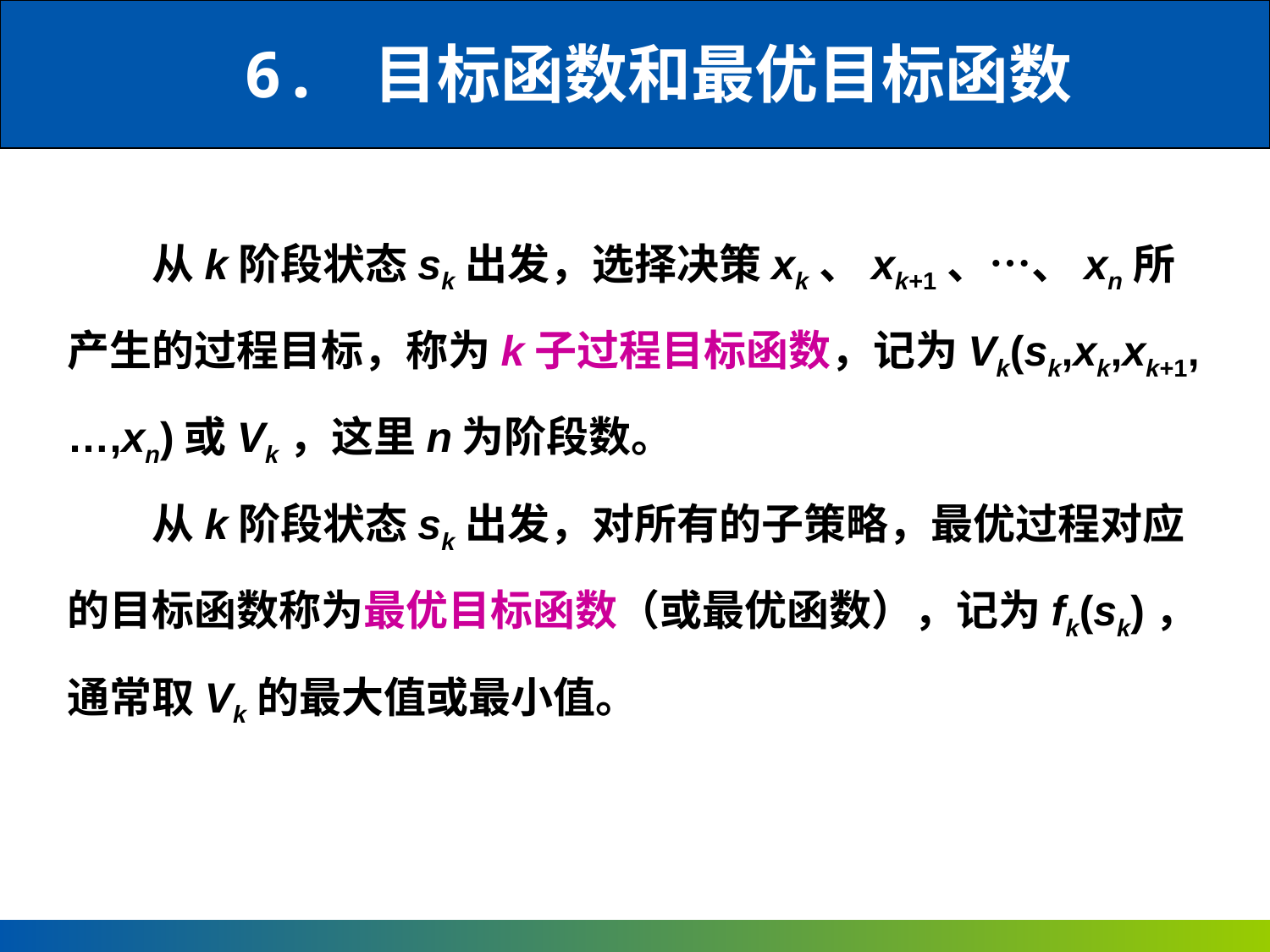

6. 目标函数和最优目标函数
　　从k阶段状态sk出发，选择决策xk、xk+1、…、xn所产生的过程目标，称为k子过程目标函数，记为Vk(sk,xk,xk+1,…,xn)或Vk，这里n为阶段数。
　　从k阶段状态sk出发，对所有的子策略，最优过程对应的目标函数称为最优目标函数（或最优函数），记为fk(sk)，通常取Vk的最大值或最小值。